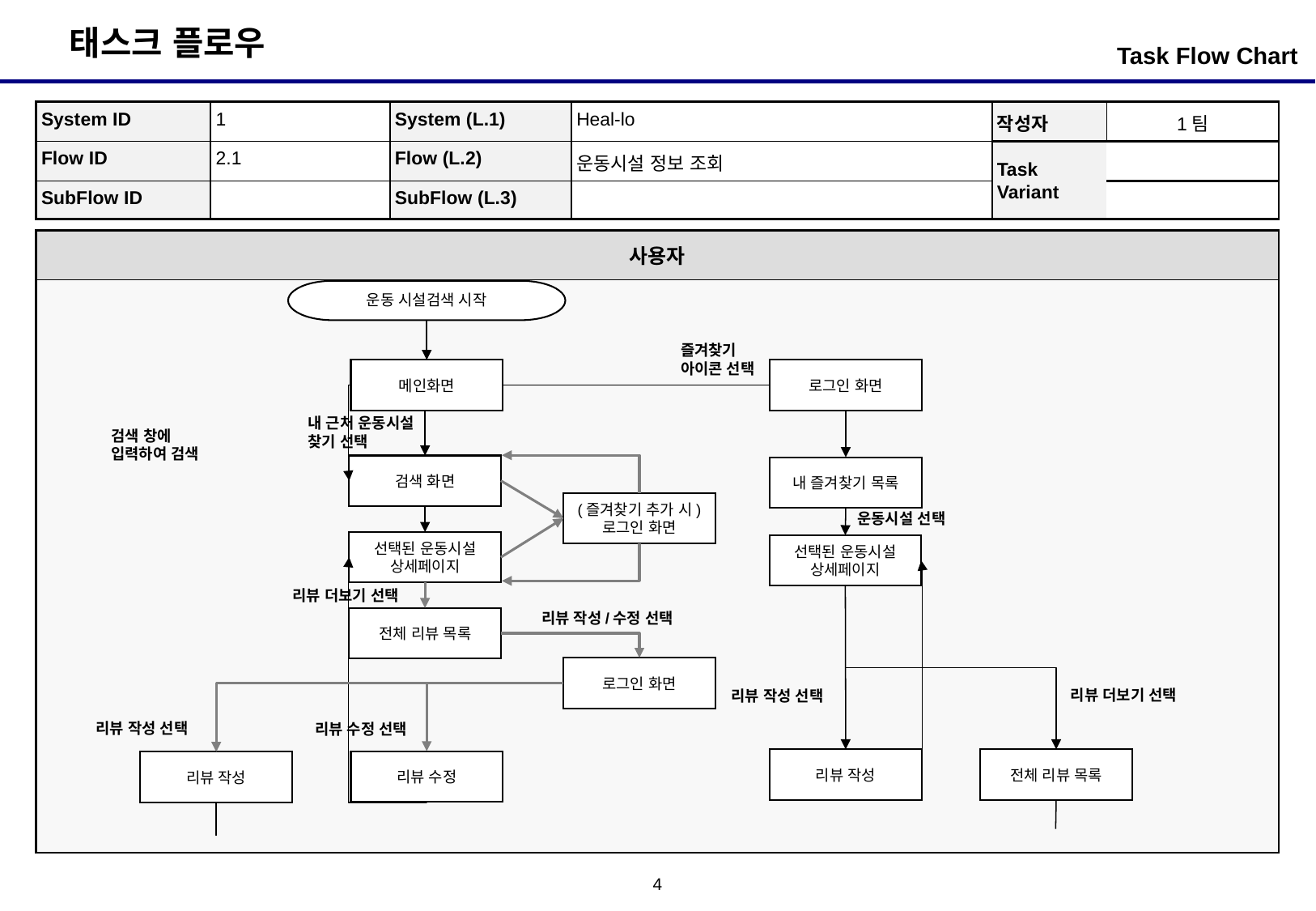

Task Flow Chart
| System ID | 1 | System (L.1) | Heal-lo | 작성자 | 1팀 |
| --- | --- | --- | --- | --- | --- |
| Flow ID | 2.1 | Flow (L.2) | 운동시설 정보 조회 | Task Variant |  |
| SubFlow ID |  | SubFlow (L.3) |  |  |  |
| 사용자 |
| --- |
|  |
운동 시설검색 시작
즐겨찾기
아이콘 선택
메인화면
로그인 화면
내 근처 운동시설 찾기 선택
검색 창에
입력하여 검색
검색 화면
내 즐겨찾기 목록
(즐겨찾기 추가 시)
로그인 화면
운동시설 선택
선택된 운동시설
상세페이지
선택된 운동시설
상세페이지
리뷰 더보기 선택
리뷰 작성/수정 선택
전체 리뷰 목록
로그인 화면
리뷰 더보기 선택
리뷰 작성 선택
리뷰 작성 선택
리뷰 수정 선택
리뷰 작성
전체 리뷰 목록
리뷰 수정
리뷰 작성